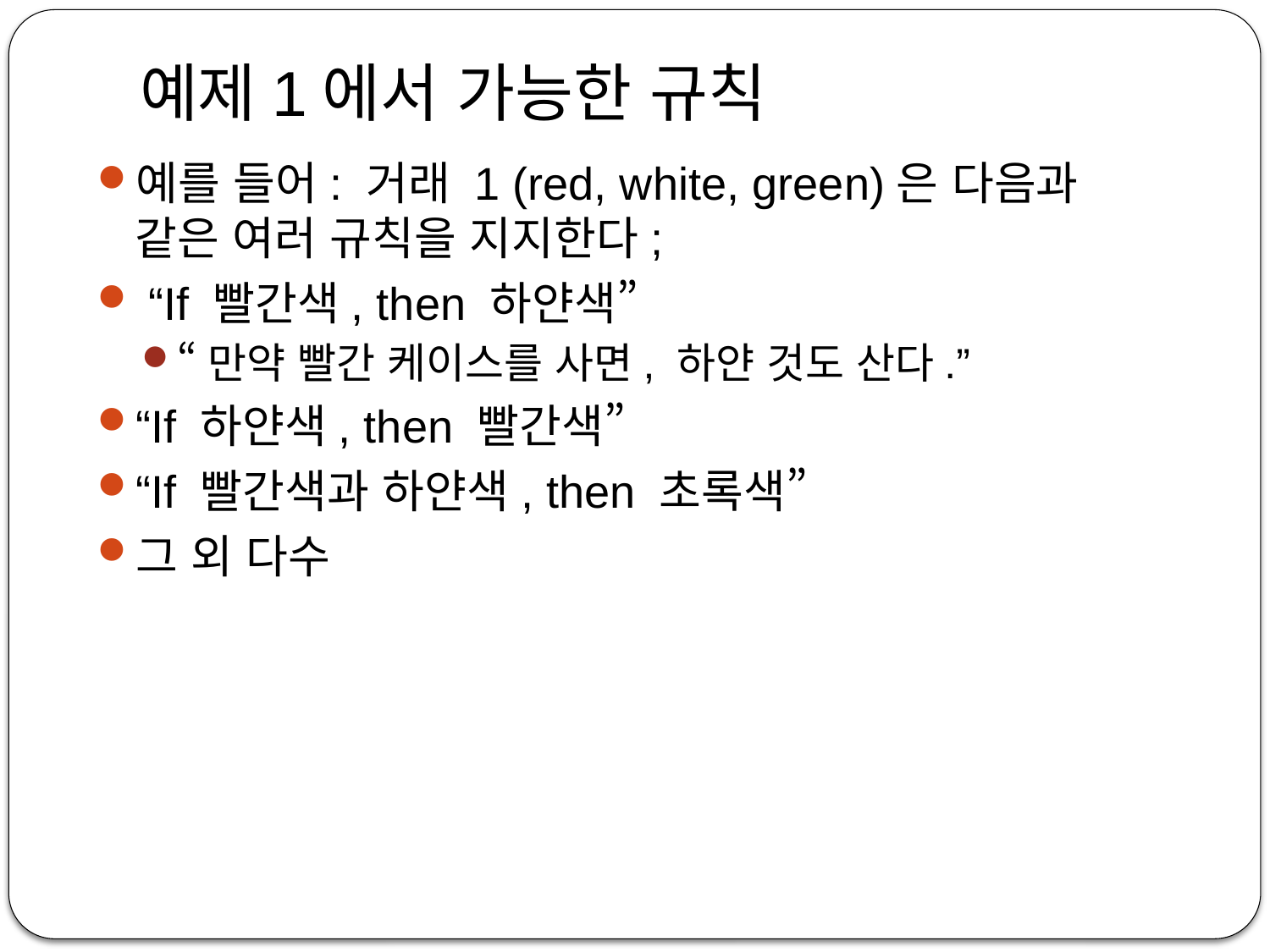

# 예제1에서 가능한 규칙
예를 들어: 거래 1 (red, white, green)은 다음과 같은 여러 규칙을 지지한다;
 “If 빨간색, then 하얀색”
“만약 빨간 케이스를 사면, 하얀 것도 산다.”
“If 하얀색, then 빨간색”
“If 빨간색과 하얀색, then 초록색”
그 외 다수